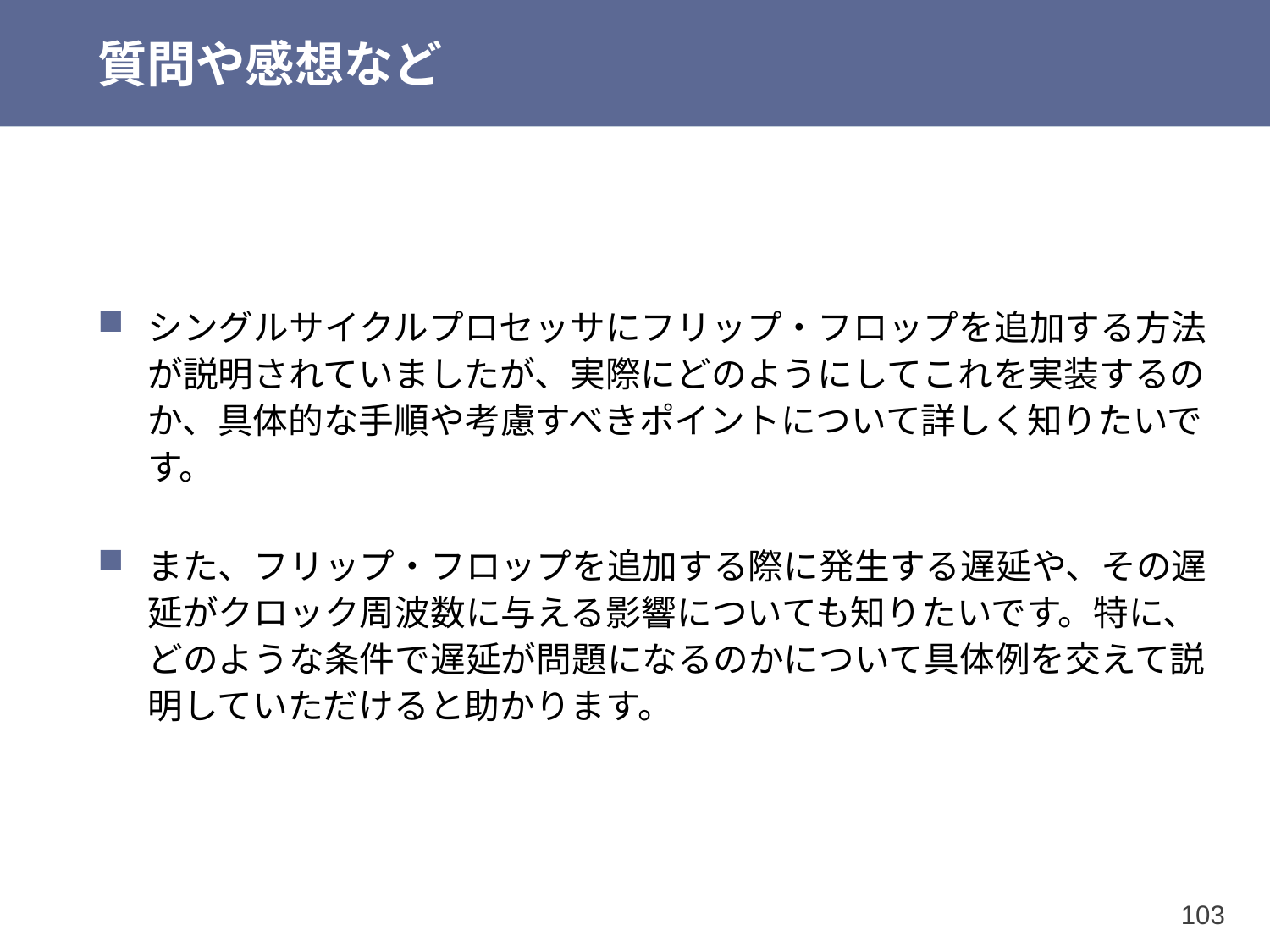

# 質問や感想など
シングルサイクルプロセッサにフリップ・フロップを追加する方法が説明されていましたが、実際にどのようにしてこれを実装するのか、具体的な手順や考慮すべきポイントについて詳しく知りたいです。
また、フリップ・フロップを追加する際に発生する遅延や、その遅延がクロック周波数に与える影響についても知りたいです。特に、どのような条件で遅延が問題になるのかについて具体例を交えて説明していただけると助かります。